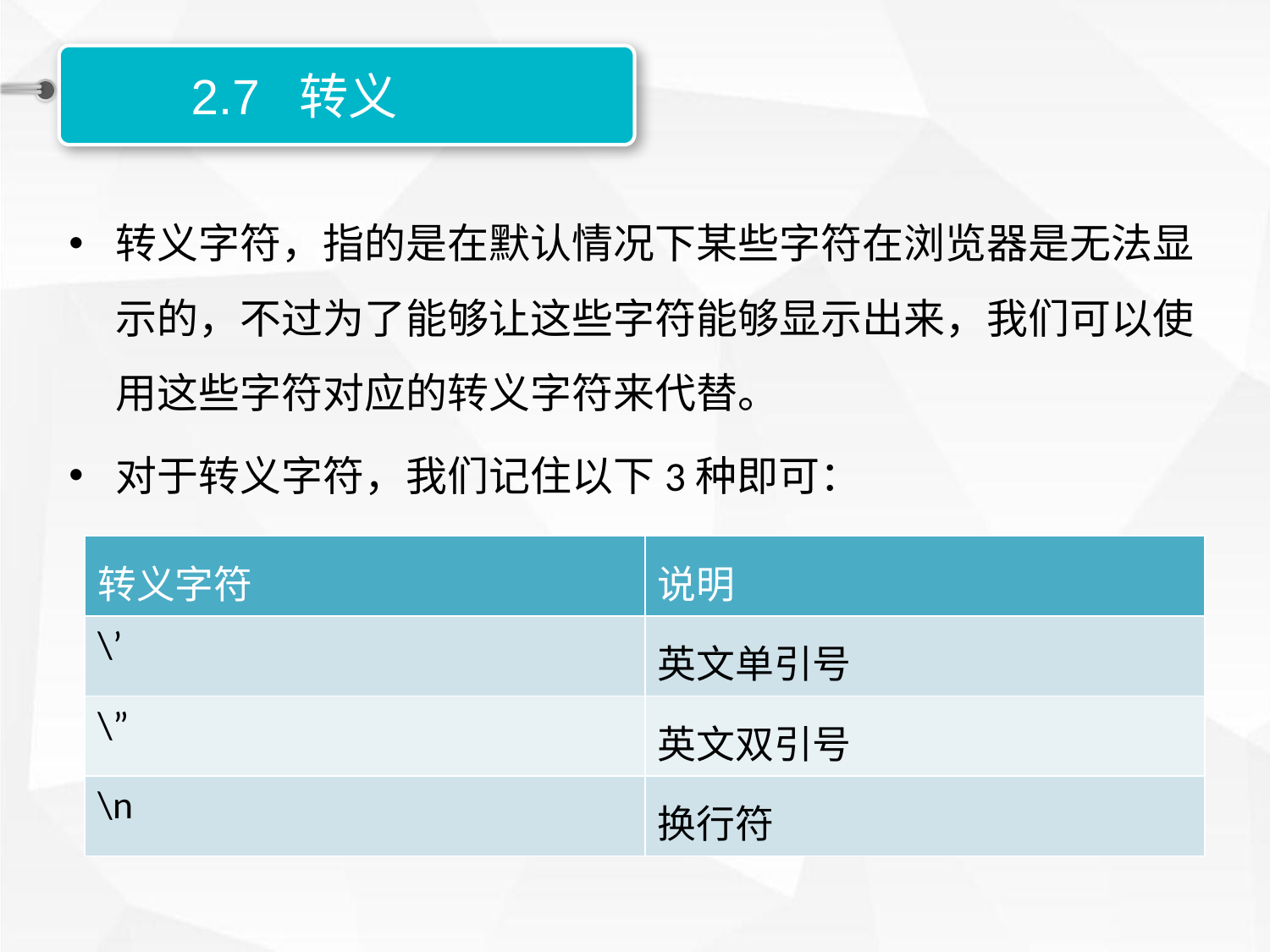

2.7  转义

转义字符，指的是在默认情况下某些字符在浏览器是无法显示的，不过为了能够让这些字符能够显示出来，我们可以使用这些字符对应的转义字符来代替。
对于转义字符，我们记住以下3种即可：
| 转义字符 | 说明 |
| --- | --- |
| \’ | 英文单引号 |
| \” | 英文双引号 |
| \n | 换行符 |